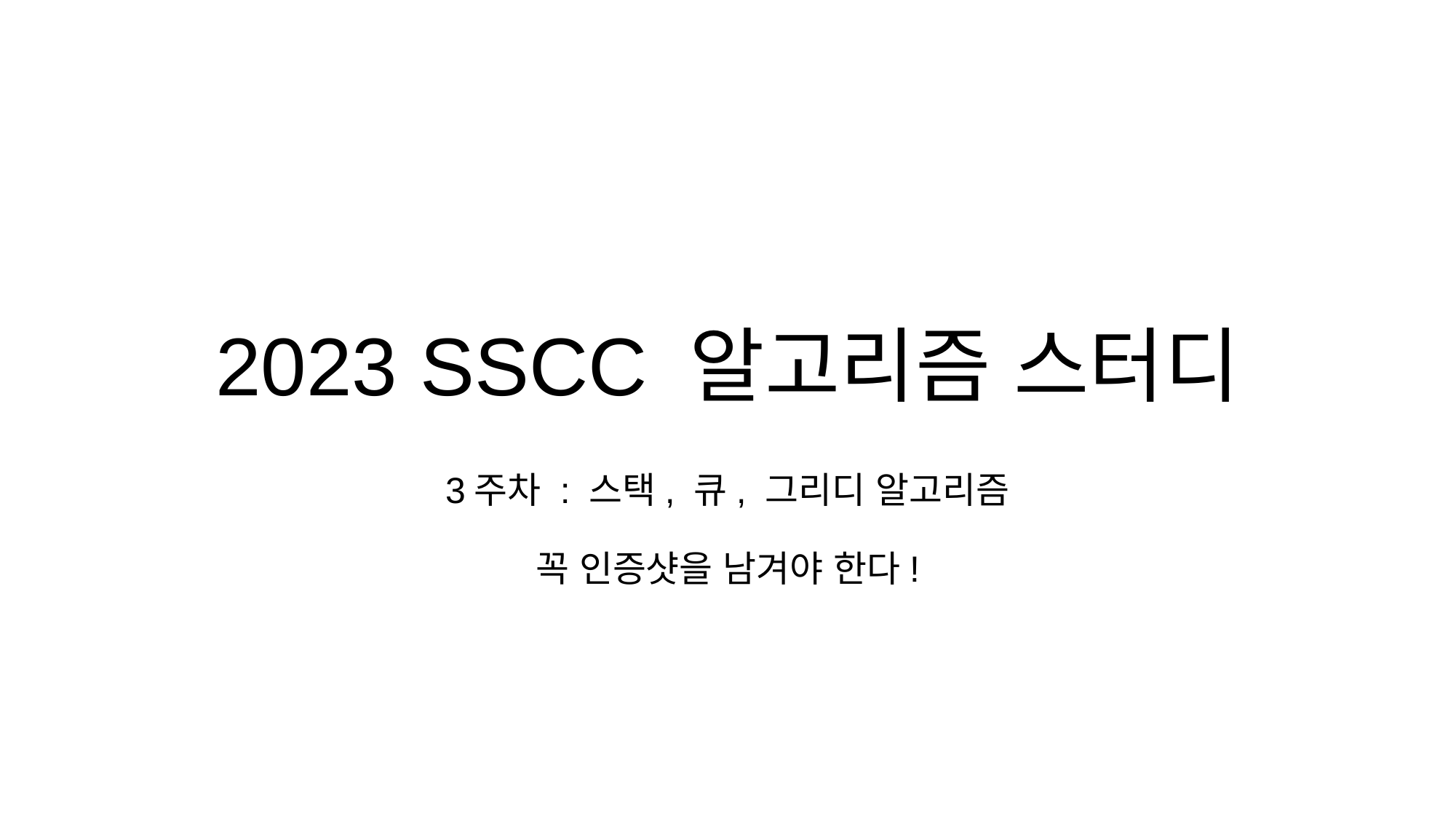

# 2023 SSCC 알고리즘 스터디
3주차 : 스택, 큐, 그리디 알고리즘
꼭 인증샷을 남겨야 한다!